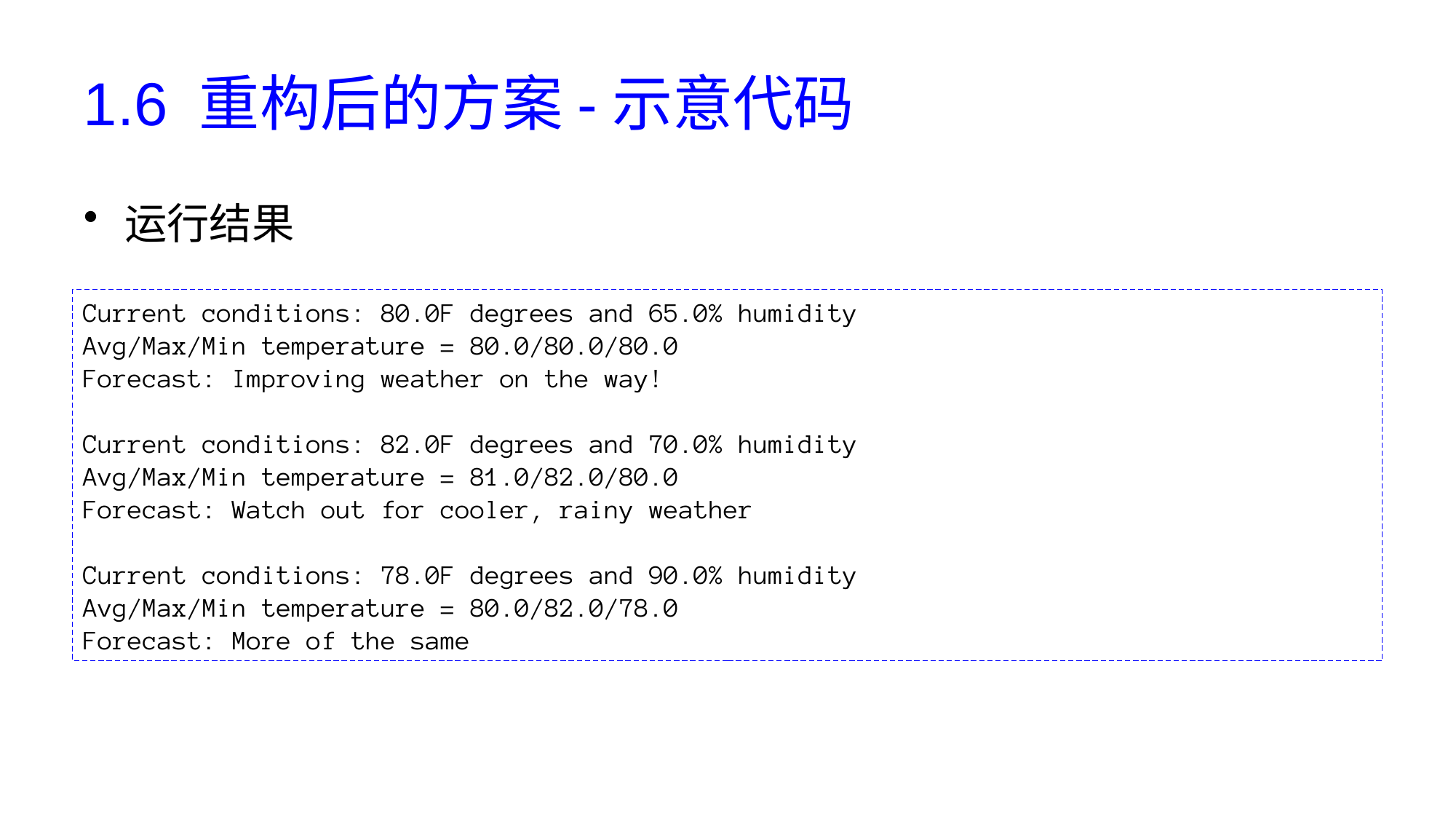

# 1.6 重构后的方案-示意代码
运行结果
Current conditions: 80.0F degrees and 65.0% humidity
Avg/Max/Min temperature = 80.0/80.0/80.0
Forecast: Improving weather on the way!

Current conditions: 82.0F degrees and 70.0% humidity
Avg/Max/Min temperature = 81.0/82.0/80.0
Forecast: Watch out for cooler, rainy weather

Current conditions: 78.0F degrees and 90.0% humidity
Avg/Max/Min temperature = 80.0/82.0/78.0
Forecast: More of the same
21